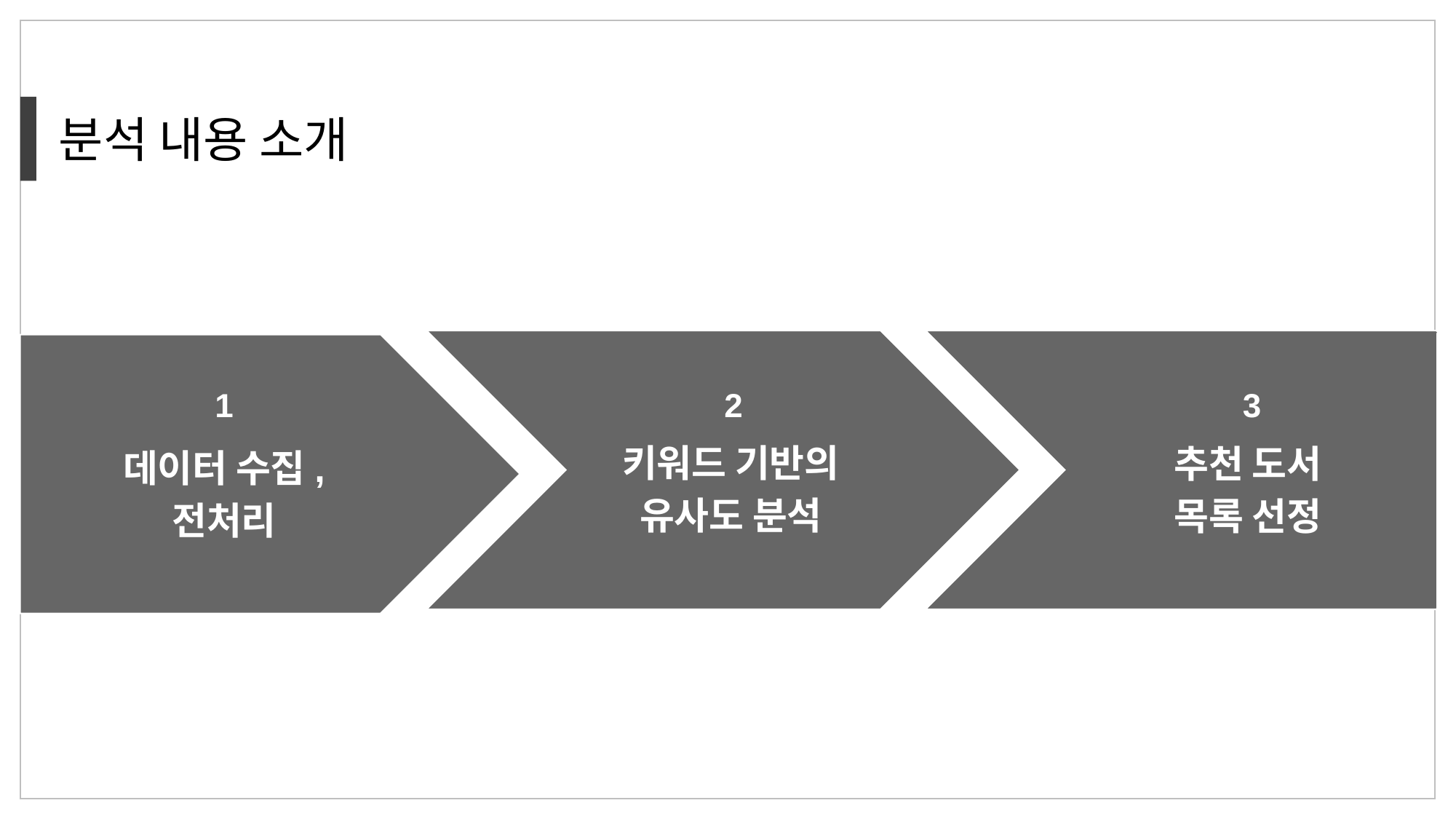

분석 내용 소개

1
2
3

2
키워드 기반의 유사도 분석
1
데이터 수집 및 전처리
3
추천도서 목록 선정
키워드 기반의
유사도 분석
추천 도서
목록 선정
데이터 수집,
전처리